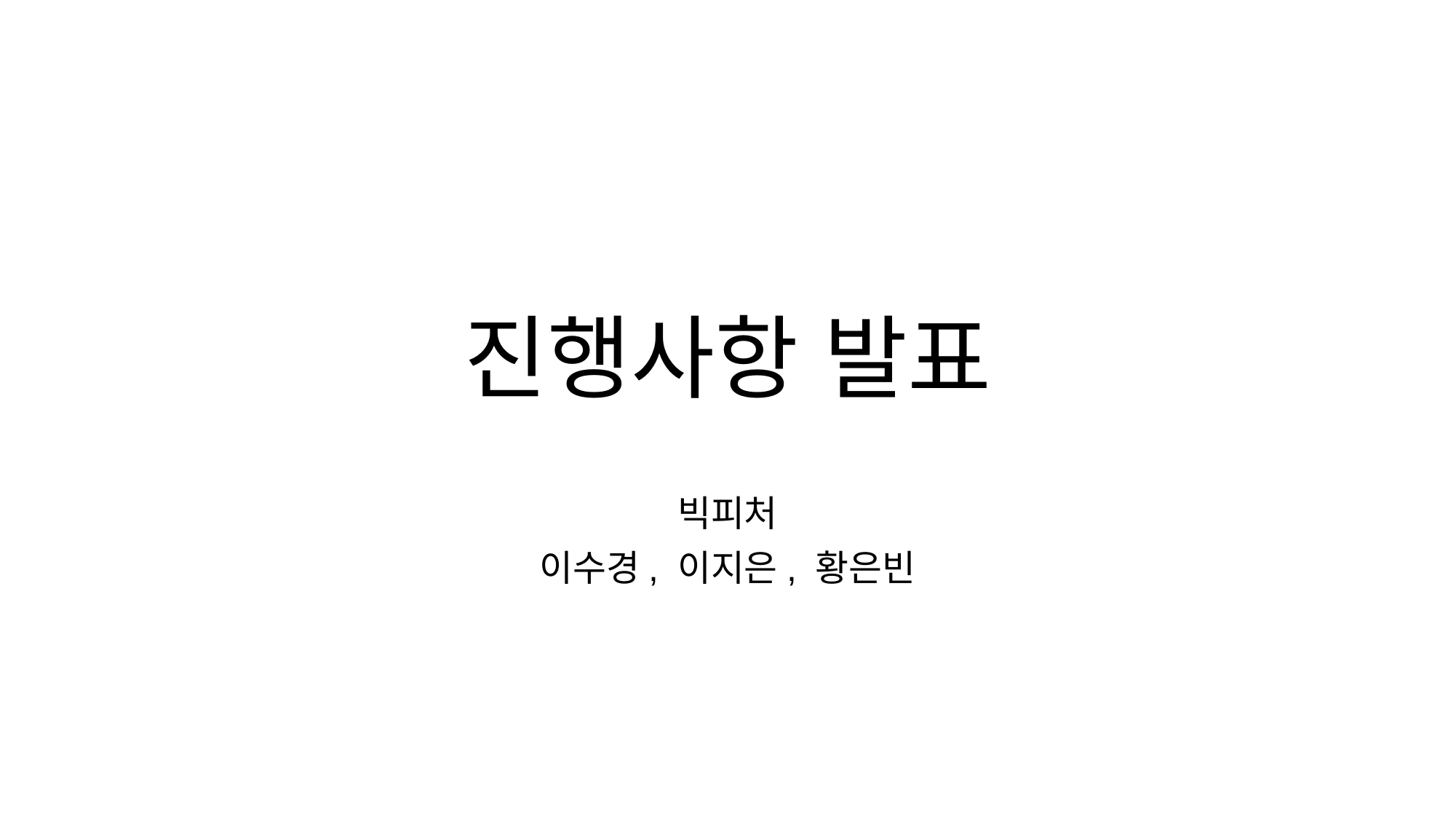

# 진행사항 발표
빅피처
이수경, 이지은, 황은빈